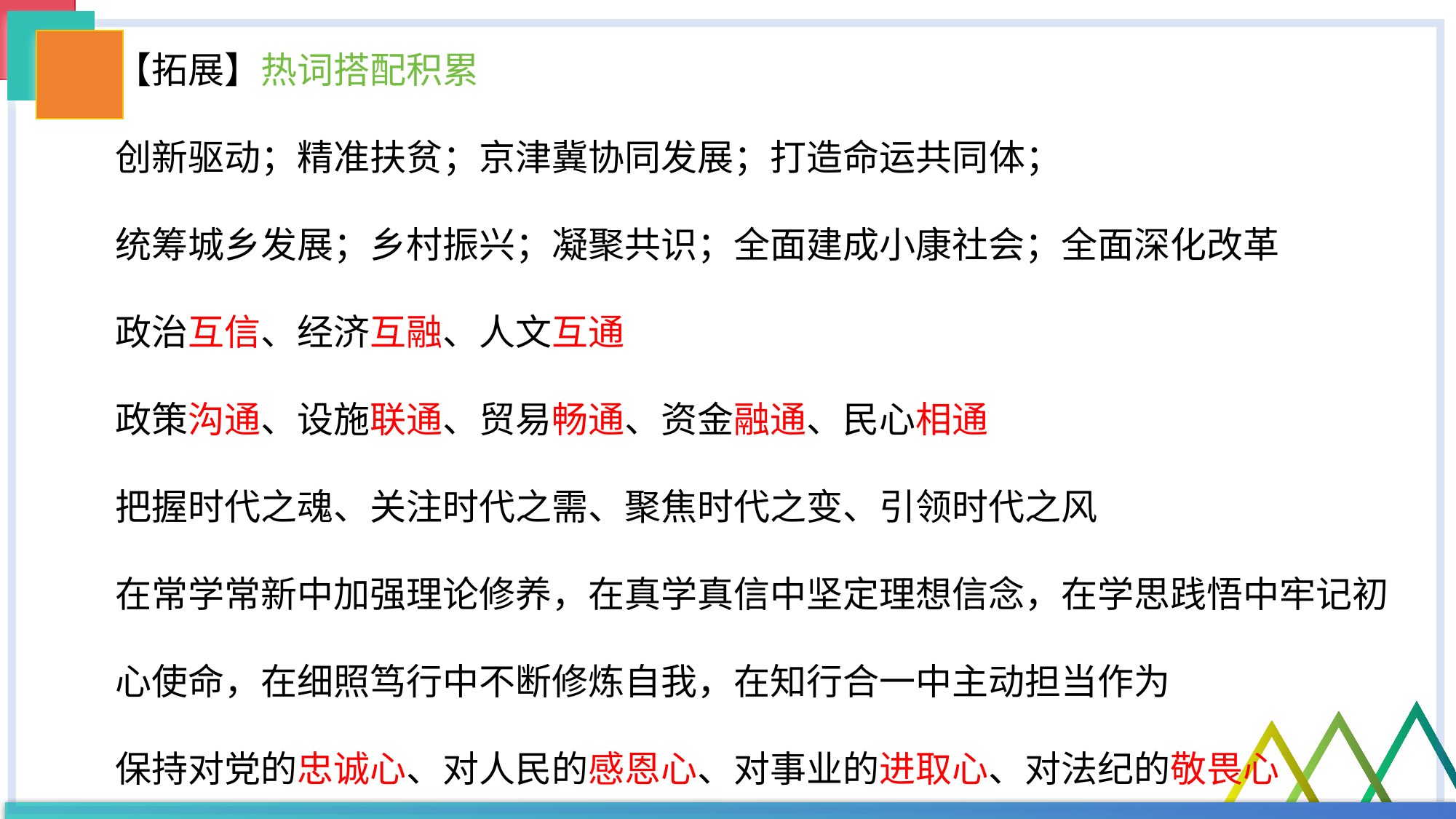

【拓展】热词搭配积累

创新驱动；精准扶贫；京津冀协同发展；打造命运共同体；

统筹城乡发展；乡村振兴；凝聚共识；全面建成小康社会；全面深化改革

政治互信、经济互融、人文互通

政策沟通、设施联通、贸易畅通、资金融通、民心相通

把握时代之魂、关注时代之需、聚焦时代之变、引领时代之风

在常学常新中加强理论修养，在真学真信中坚定理想信念，在学思践悟中牢记初

心使命，在细照笃行中不断修炼自我，在知行合一中主动担当作为

保持对党的忠诚心、对人民的感恩心、对事业的进取心、对法纪的敬畏心